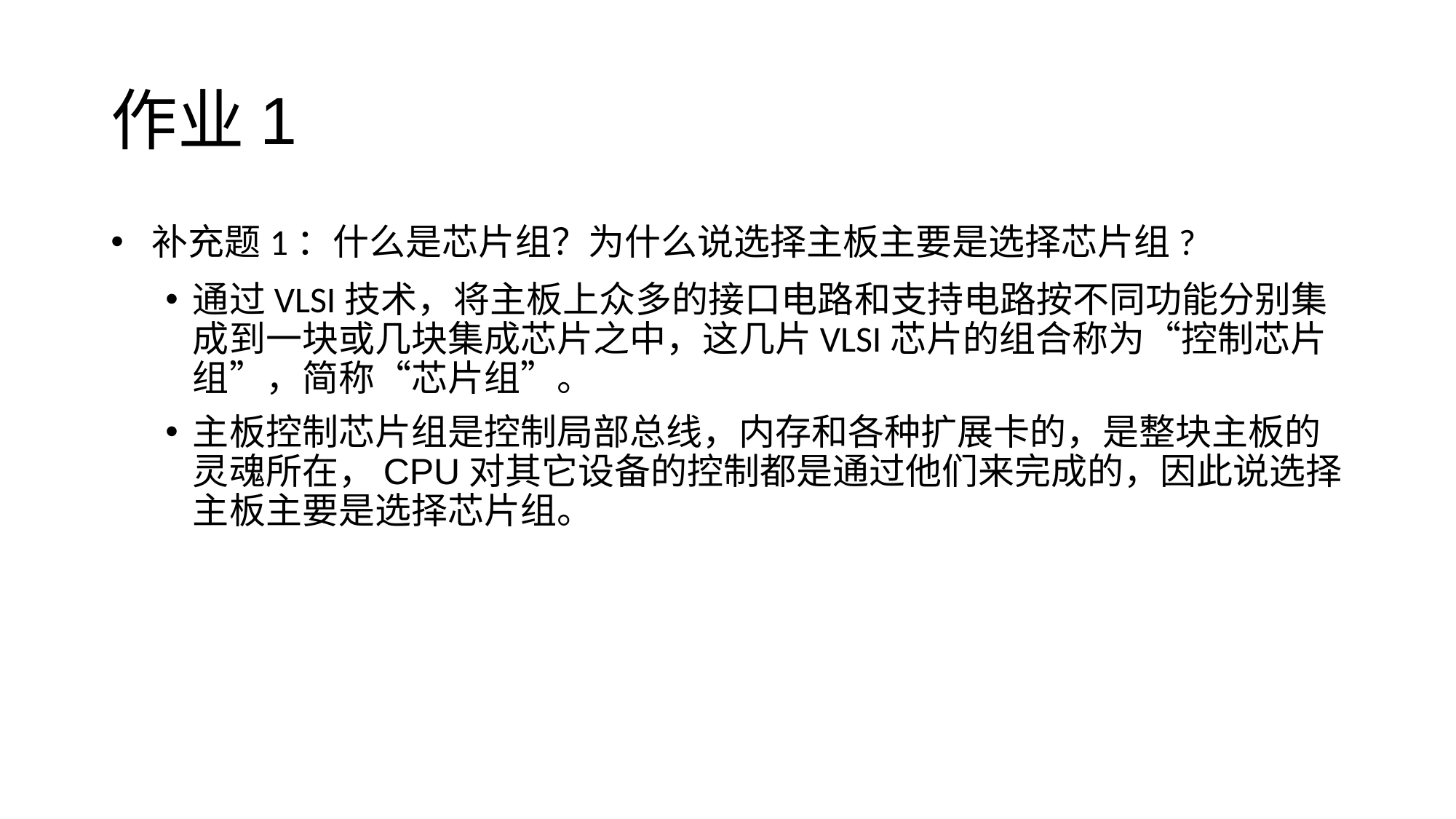

# 作业1
补充题1：什么是芯片组？为什么说选择主板主要是选择芯片组?
通过VLSI技术，将主板上众多的接口电路和支持电路按不同功能分别集成到一块或几块集成芯片之中，这几片VLSI芯片的组合称为“控制芯片组”，简称“芯片组”。
主板控制芯片组是控制局部总线，内存和各种扩展卡的，是整块主板的灵魂所在，CPU对其它设备的控制都是通过他们来完成的，因此说选择主板主要是选择芯片组。